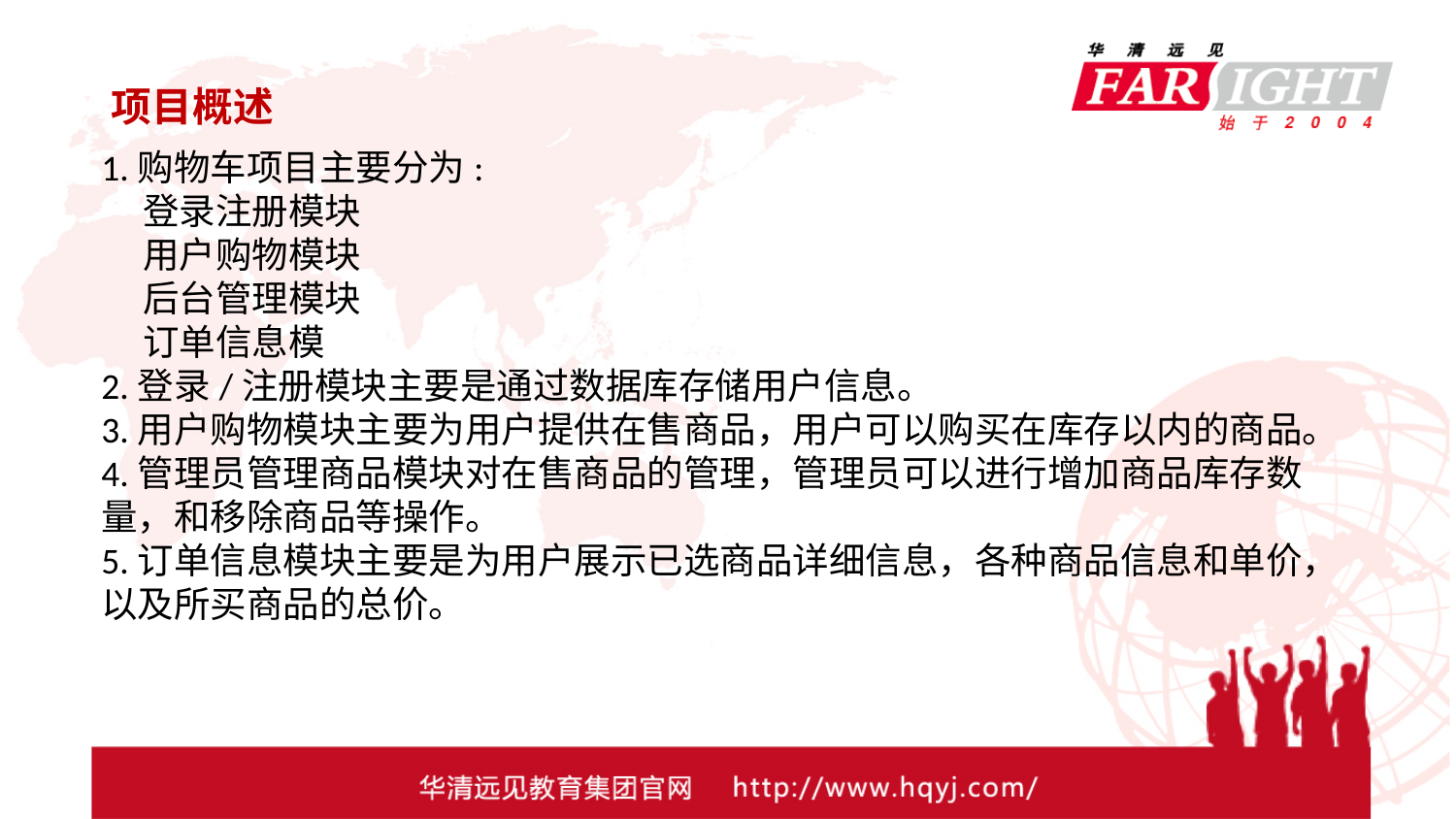

项目概述
1.购物车项目主要分为:
    登录注册模块
    用户购物模块
    后台管理模块
    订单信息模
2.登录/注册模块主要是通过数据库存储用户信息。
3.用户购物模块主要为用户提供在售商品，用户可以购买在库存以内的商品。
4.管理员管理商品模块对在售商品的管理，管理员可以进行增加商品库存数量，和移除商品等操作。
5.订单信息模块主要是为用户展示已选商品详细信息，各种商品信息和单价，以及所买商品的总价。